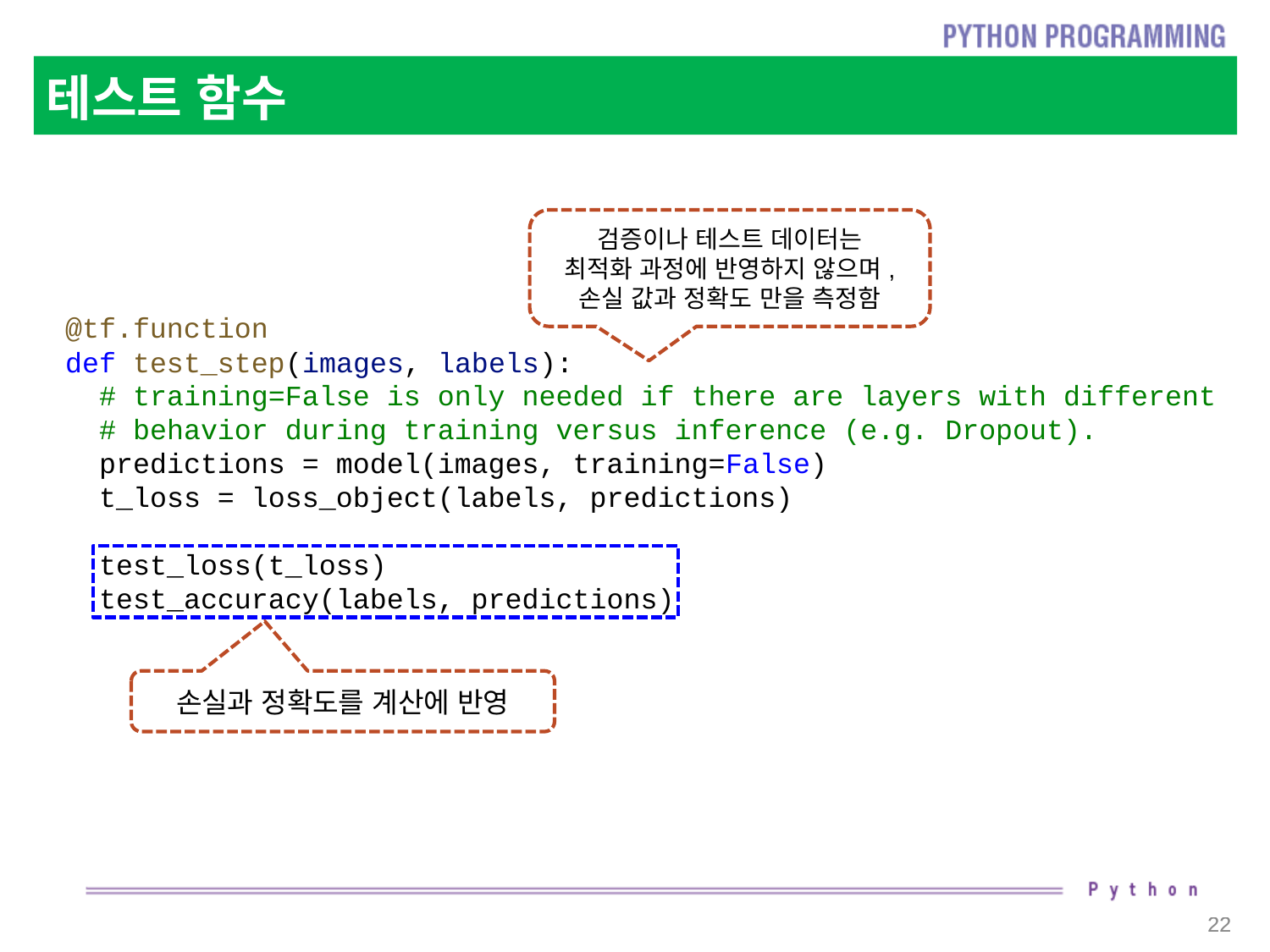

# 테스트 함수

검증이나 테스트 데이터는
최적화 과정에 반영하지 않으며, 손실 값과 정확도 만을 측정함
@tf.function
def test_step(images, labels):
  # training=False is only needed if there are layers with different
  # behavior during training versus inference (e.g. Dropout).
  predictions = model(images, training=False)
  t_loss = loss_object(labels, predictions)
  test_loss(t_loss)
  test_accuracy(labels, predictions)

손실과 정확도를 계산에 반영
22